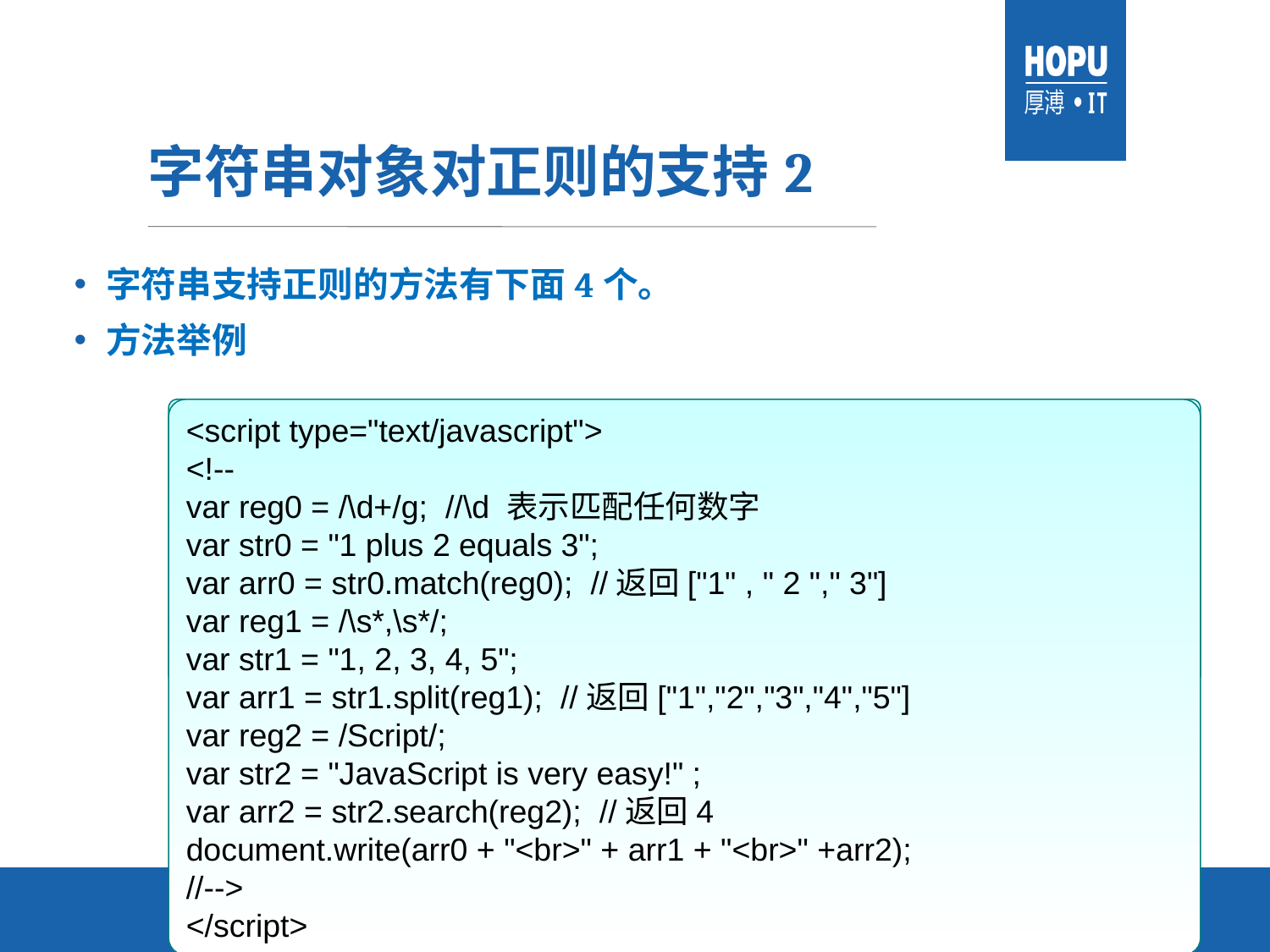

# 字符串对象对正则的支持2
字符串支持正则的方法有下面4个。
方法举例
1.match() 使用正则表达式模式对字符串执行查找，并将结果作为数组返回 。
2.replace() 返回根据正则表达式进行文字替换后的字符串。
3.search() 返回与正则表达式查找内容匹配的第一个子字符串的位置，不支持全局搜索。
4.split() 使用正则表达式模式对字符串进行切割，并将结果作为数组返回。
<script type="text/javascript">
<!--
var reg0 = /\d+/g;  //\d 表示匹配任何数字
var str0 = "1 plus 2 equals 3";
var arr0 = str0.match(reg0);  //返回["1" , " 2 "," 3"]
var reg1 = /\s*,\s*/;
var str1 = "1, 2, 3, 4, 5";
var arr1 = str1.split(reg1);  //返回["1","2","3","4","5"]
var reg2 = /Script/;
var str2 = "JavaScript is very easy!" ;
var arr2 = str2.search(reg2);  //返回4
document.write(arr0 + "<br>" + arr1 + "<br>" +arr2);
//-->
</script>